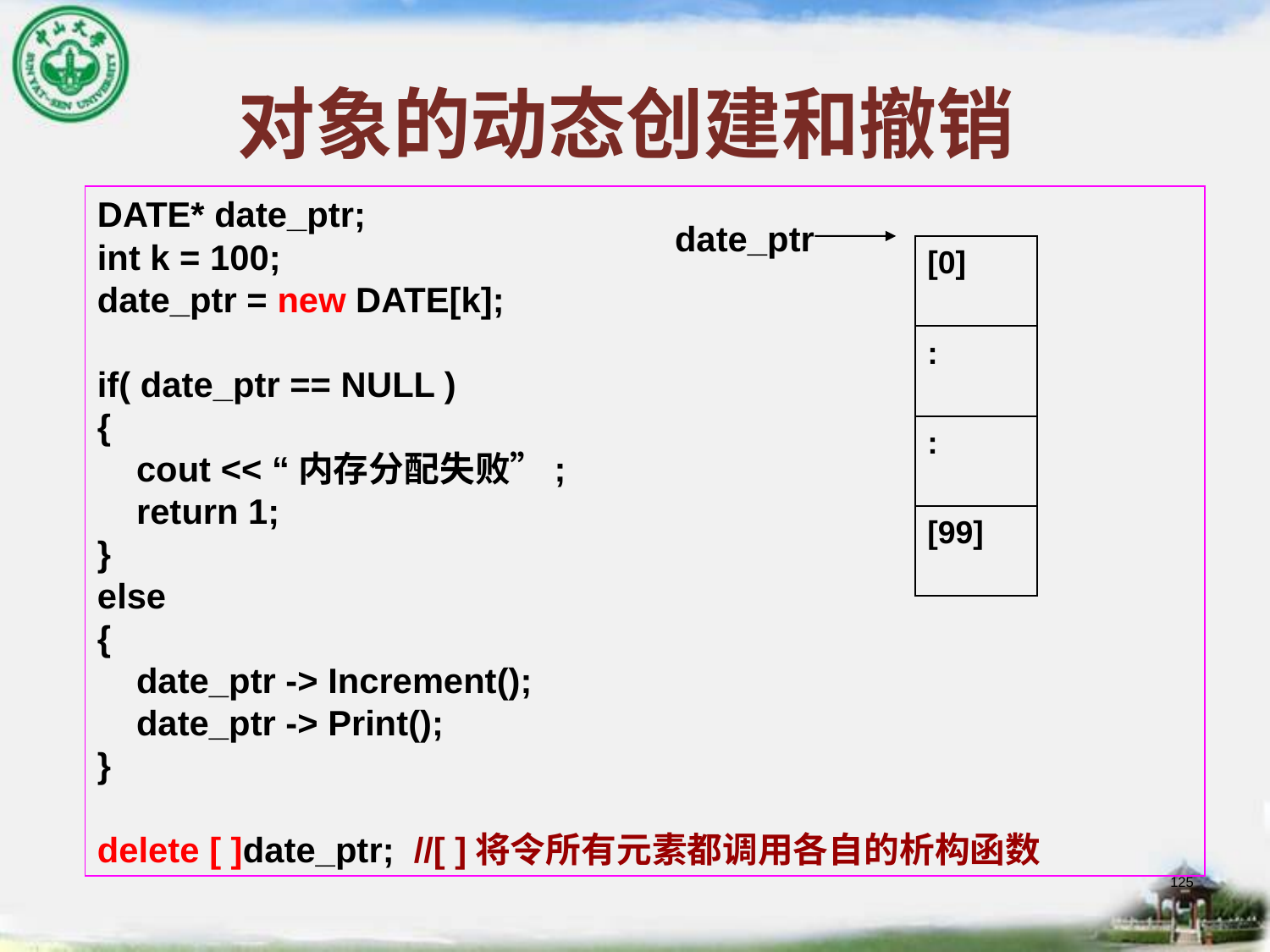

# 对象的动态创建和撤销
DATE* date_ptr;
int k = 100;
date_ptr = new DATE[k];

if( date_ptr == NULL )
{
    cout << “内存分配失败”;
    return 1;
}
else
{
    date_ptr -> Increment();
    date_ptr -> Print();
}

delete [ ]date_ptr;  //[ ]将令所有元素都调用各自的析构函数
date_ptr

[0]
:
:
[99]
125